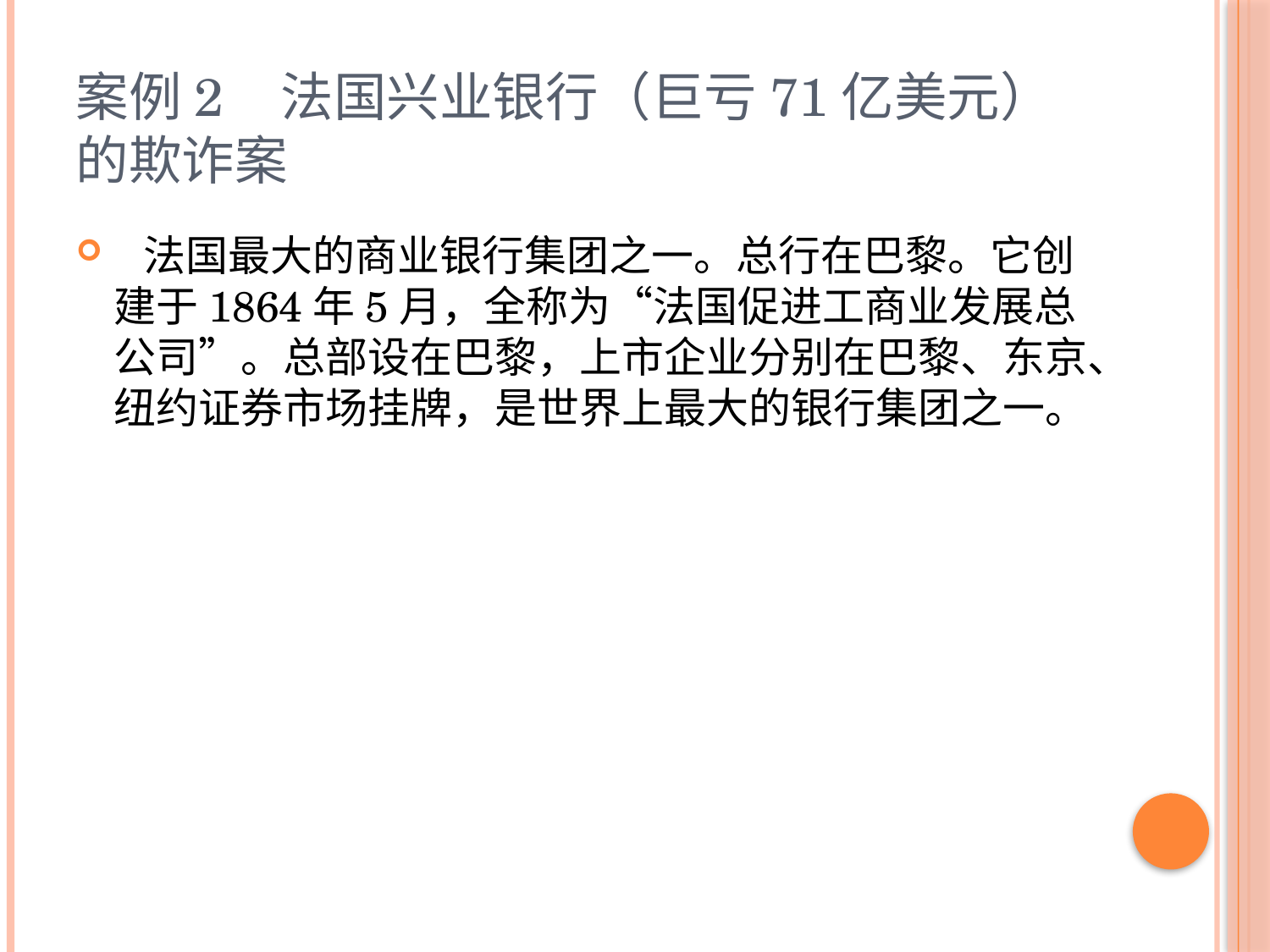

# 案例2   法国兴业银行（巨亏71亿美元）的欺诈案
  法国最大的商业银行集团之一。总行在巴黎。它创建于1864年5月，全称为“法国促进工商业发展总公司”。总部设在巴黎，上市企业分别在巴黎、东京、纽约证券市场挂牌，是世界上最大的银行集团之一。